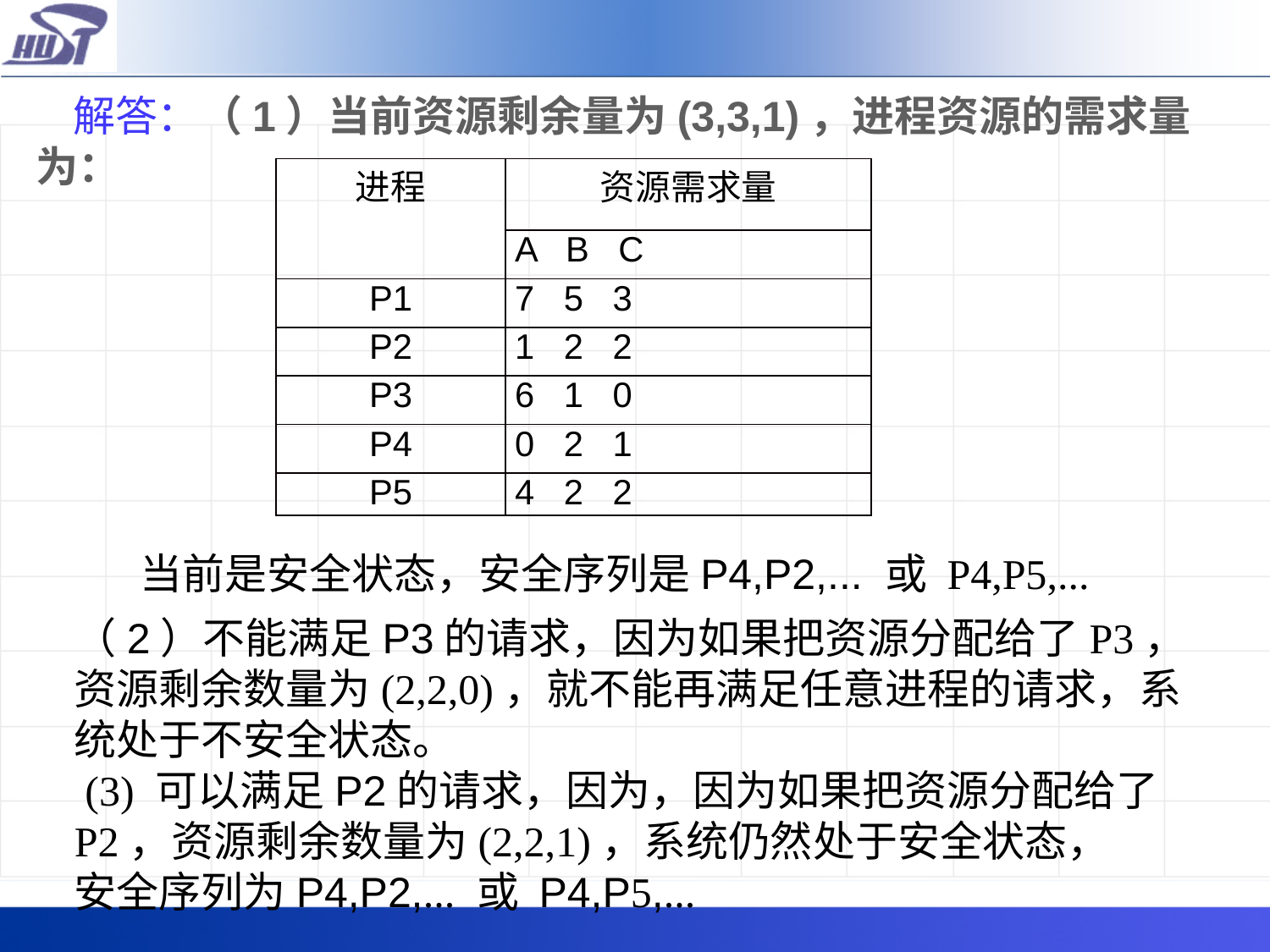

解答：（1）当前资源剩余量为(3,3,1)，进程资源的需求量为：

| 进程 | 资源需求量 |
| --- | --- |
|  | A B C |
| P1 | 7 5 3 |
| P2 | 1 2 2 |
| P3 | 6 1 0 |
| P4 | 0 2 1 |
| P5 | 4 2 2 |

当前是安全状态，安全序列是P4,P2,... 或 P4,P5,...
（2）不能满足P3的请求，因为如果把资源分配给了P3，资源剩余数量为(2,2,0)，就不能再满足任意进程的请求，系统处于不安全状态。  (3) 可以满足P2的请求，因为，因为如果把资源分配给了P2，资源剩余数量为(2,2,1)，系统仍然处于安全状态，安全序列为P4,P2,... 或 P4,P5,...